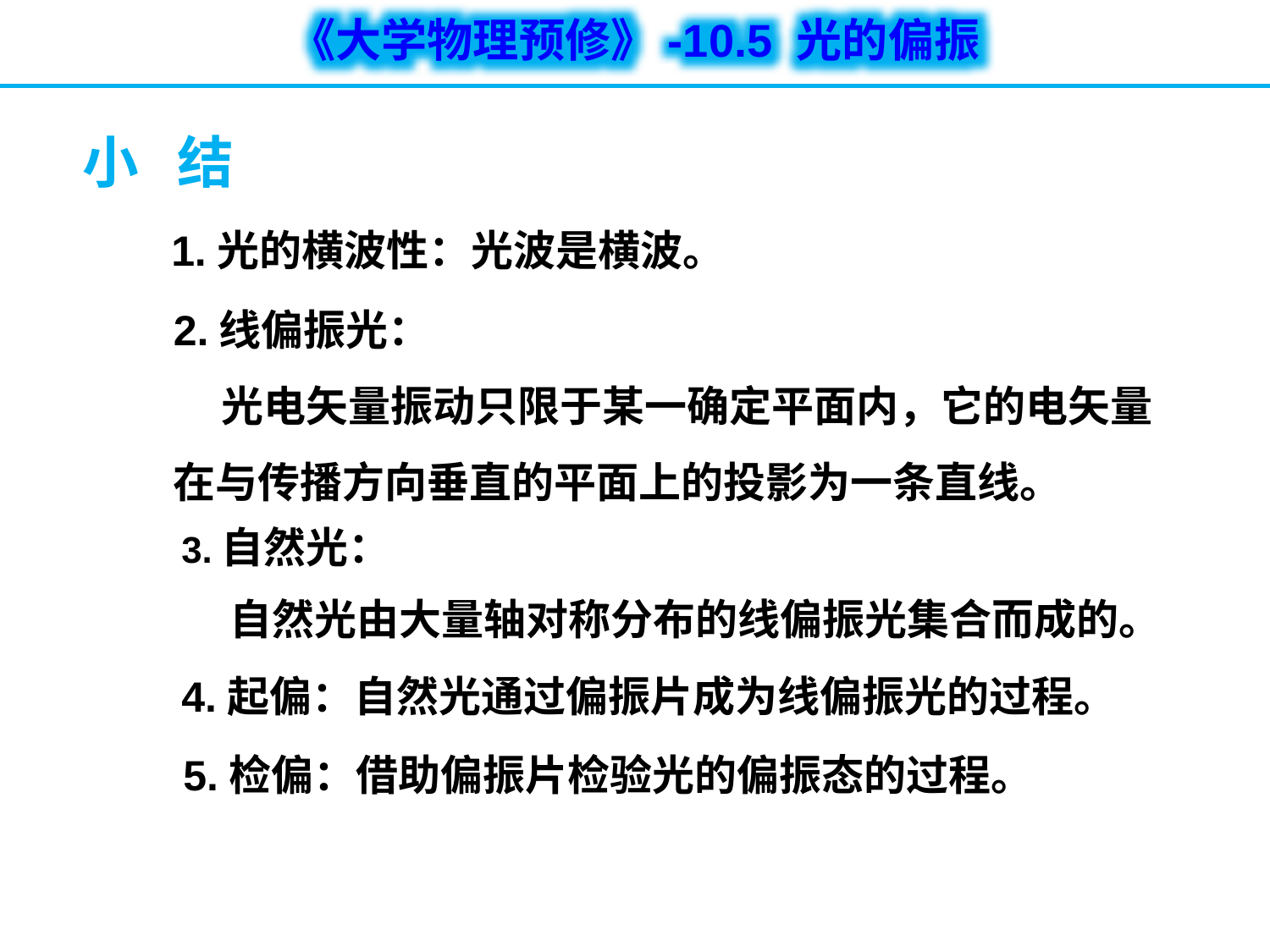

小   结
1.光的横波性：光波是横波。
2.线偏振光：
    光电矢量振动只限于某一确定平面内，它的电矢量在与传播方向垂直的平面上的投影为一条直线。
3.自然光：
    自然光由大量轴对称分布的线偏振光集合而成的。
4.起偏：自然光通过偏振片成为线偏振光的过程。
5.检偏：借助偏振片检验光的偏振态的过程。